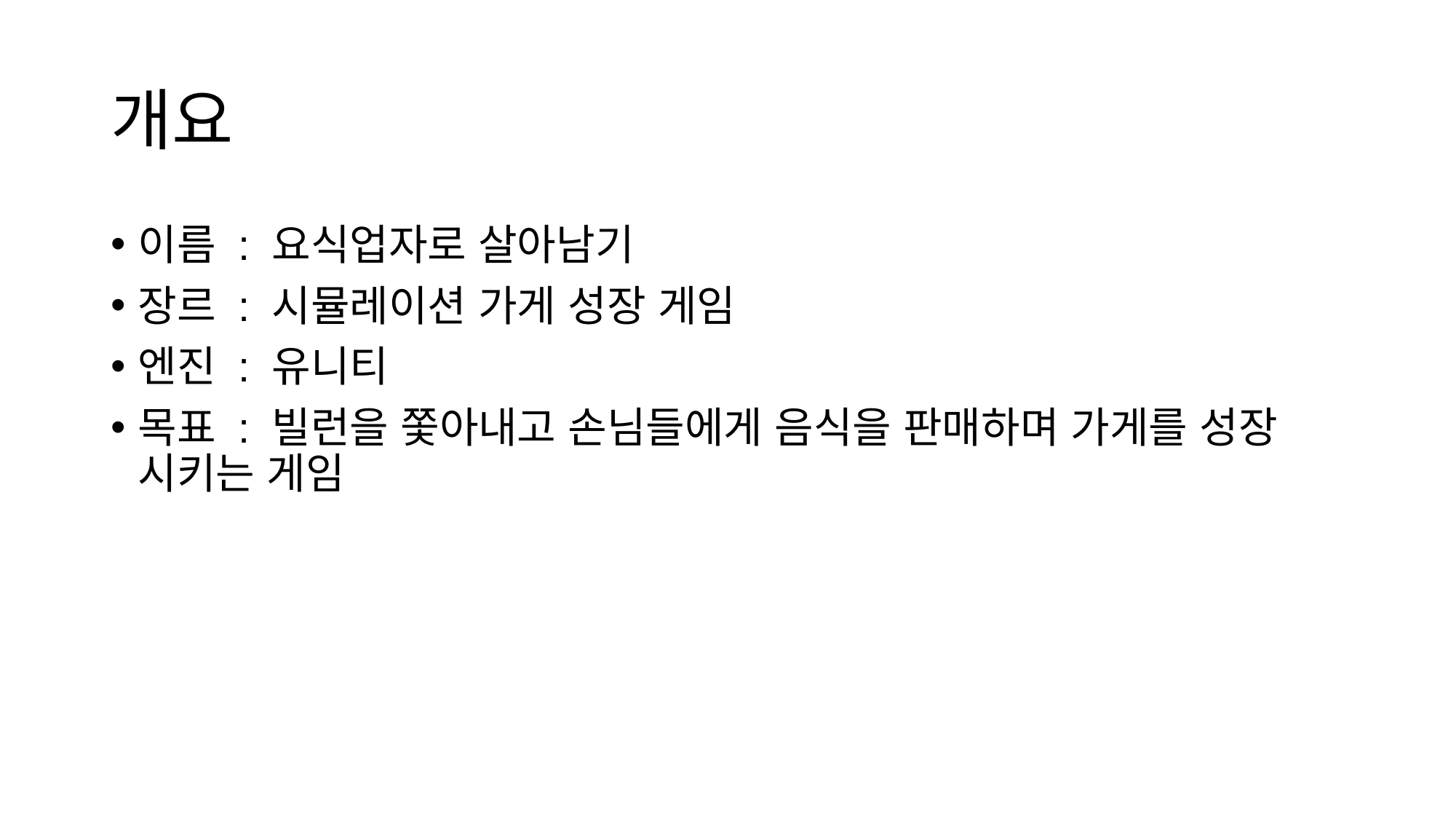

# 개요
이름 : 요식업자로 살아남기
장르 : 시뮬레이션 가게 성장 게임
엔진 : 유니티
목표 : 빌런을 쫓아내고 손님들에게 음식을 판매하며 가게를 성장 시키는 게임